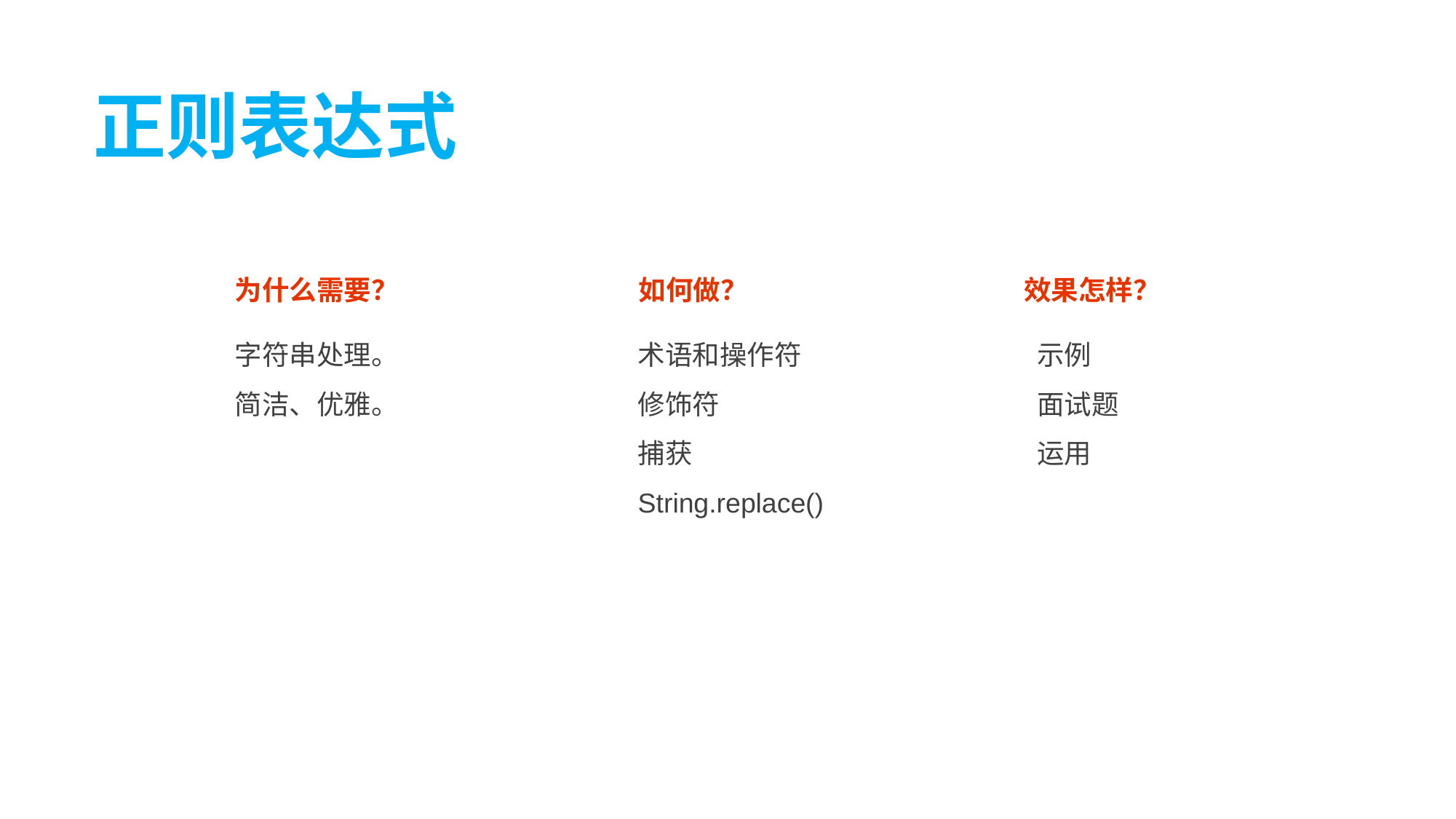

正则表达式
为什么需要？
如何做？
效果怎样？
字符串处理。
简洁、优雅。
术语和操作符
修饰符
捕获
String.replace()
示例
面试题
运用